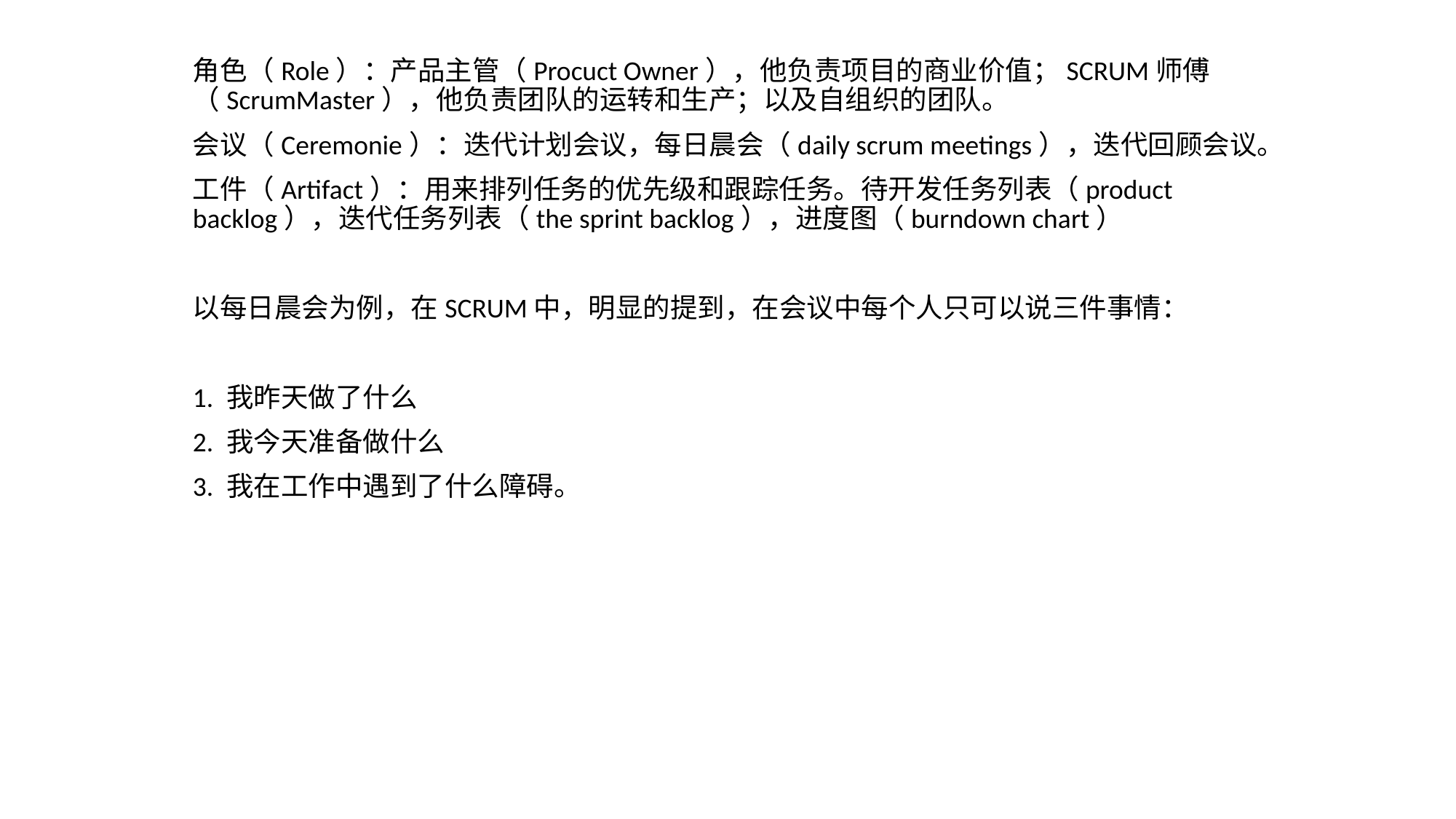

角色（Role）：产品主管（Procuct Owner），他负责项目的商业价值；SCRUM师傅（ScrumMaster），他负责团队的运转和生产；以及自组织的团队。
会议（Ceremonie）：迭代计划会议，每日晨会（daily scrum meetings），迭代回顾会议。
工件（Artifact）：用来排列任务的优先级和跟踪任务。待开发任务列表（product backlog），迭代任务列表（the sprint backlog），进度图（burndown chart）

以每日晨会为例，在SCRUM中，明显的提到，在会议中每个人只可以说三件事情：

1. 我昨天做了什么
2. 我今天准备做什么
3. 我在工作中遇到了什么障碍。